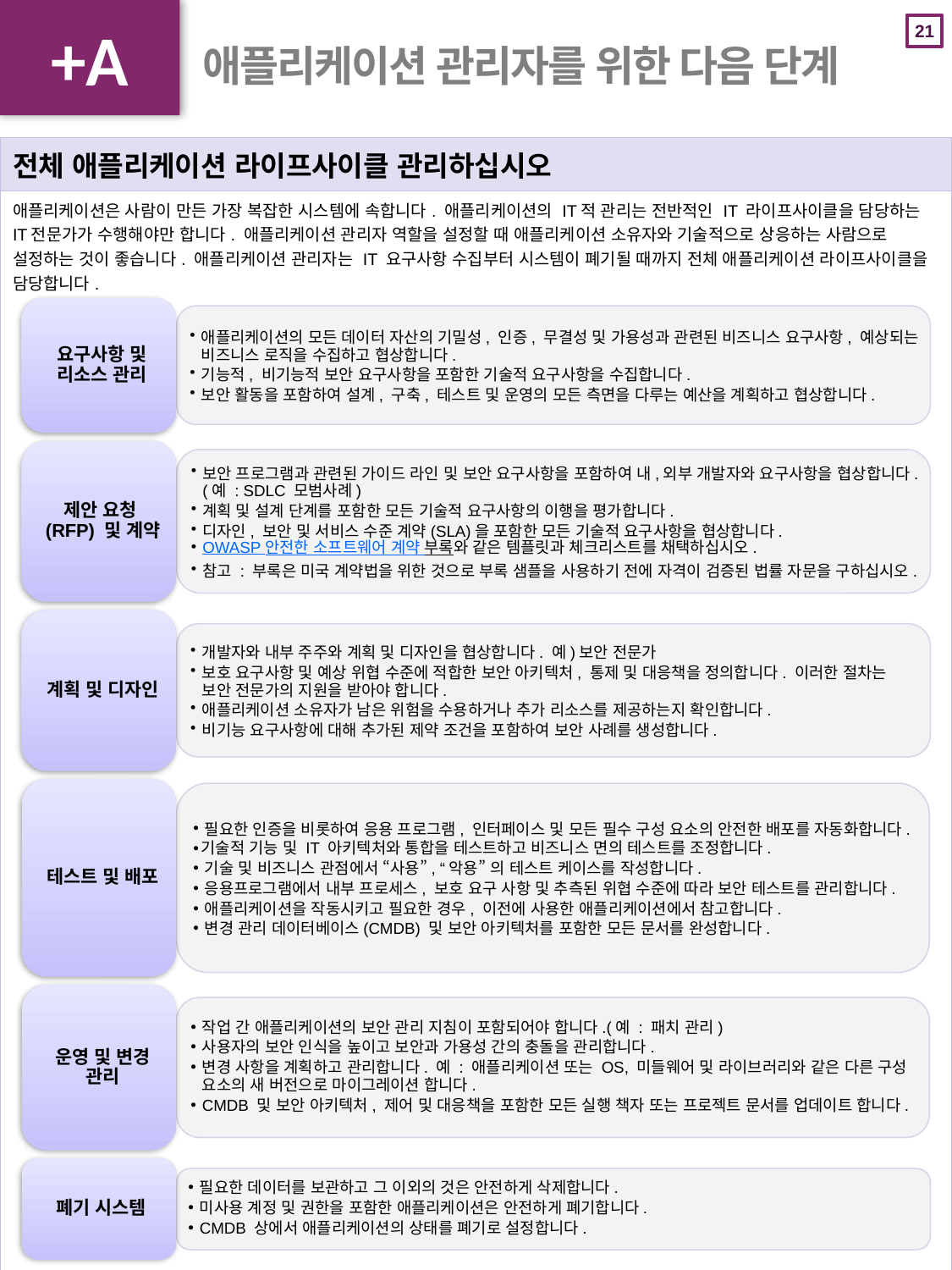

+A
# 애플리케이션 관리자를 위한 다음 단계
| 전체 애플리케이션 라이프사이클 관리하십시오 |
| --- |
| 애플리케이션은 사람이 만든 가장 복잡한 시스템에 속합니다. 애플리케이션의 IT적 관리는 전반적인 IT 라이프사이클을 담당하는 IT전문가가 수행해야만 합니다. 애플리케이션 관리자 역할을 설정할 때 애플리케이션 소유자와 기술적으로 상응하는 사람으로 설정하는 것이 좋습니다. 애플리케이션 관리자는 IT 요구사항 수집부터 시스템이 폐기될 때까지 전체 애플리케이션 라이프사이클을 담당합니다. |
애플리케이션의 모든 데이터 자산의 기밀성, 인증, 무결성 및 가용성과 관련된 비즈니스 요구사항, 예상되는 비즈니스 로직을 수집하고 협상합니다.
기능적, 비기능적 보안 요구사항을 포함한 기술적 요구사항을 수집합니다.
보안 활동을 포함하여 설계, 구축, 테스트 및 운영의 모든 측면을 다루는 예산을 계획하고 협상합니다.
요구사항 및 리소스 관리
보안 프로그램과 관련된 가이드 라인 및 보안 요구사항을 포함하여 내,외부 개발자와 요구사항을 협상합니다.(예 : SDLC 모범사례)
계획 및 설계 단계를 포함한 모든 기술적 요구사항의 이행을 평가합니다.
디자인, 보안 및 서비스 수준 계약(SLA)을 포함한 모든 기술적 요구사항을 협상합니다.
OWASP 안전한 소프트웨어 계약 부록와 같은 템플릿과 체크리스트를 채택하십시오.
참고 : 부록은 미국 계약법을 위한 것으로 부록 샘플을 사용하기 전에 자격이 검증된 법률 자문을 구하십시오.
제안 요청(RFP) 및 계약
개발자와 내부 주주와 계획 및 디자인을 협상합니다. 예)보안 전문가
보호 요구사항 및 예상 위협 수준에 적합한 보안 아키텍처, 통제 및 대응책을 정의합니다. 이러한 절차는 보안 전문가의 지원을 받아야 합니다.
애플리케이션 소유자가 남은 위험을 수용하거나 추가 리소스를 제공하는지 확인합니다.
비기능 요구사항에 대해 추가된 제약 조건을 포함하여 보안 사례를 생성합니다.
계획 및 디자인
필요한 인증을 비롯하여 응용 프로그램, 인터페이스 및 모든 필수 구성 요소의 안전한 배포를 자동화합니다.
기술적 기능 및 IT 아키텍처와 통합을 테스트하고 비즈니스 면의 테스트를 조정합니다.
기술 및 비즈니스 관점에서 “사용”, “악용” 의 테스트 케이스를 작성합니다.
응용프로그램에서 내부 프로세스, 보호 요구 사항 및 추측된 위협 수준에 따라 보안 테스트를 관리합니다.
애플리케이션을 작동시키고 필요한 경우, 이전에 사용한 애플리케이션에서 참고합니다.
변경 관리 데이터베이스(CMDB) 및 보안 아키텍처를 포함한 모든 문서를 완성합니다.
테스트 및 배포
작업 간 애플리케이션의 보안 관리 지침이 포함되어야 합니다.(예 : 패치 관리)
사용자의 보안 인식을 높이고 보안과 가용성 간의 충돌을 관리합니다.
변경 사항을 계획하고 관리합니다. 예 : 애플리케이션 또는 OS, 미들웨어 및 라이브러리와 같은 다른 구성 요소의 새 버전으로 마이그레이션 합니다.
CMDB 및 보안 아키텍처, 제어 및 대응책을 포함한 모든 실행 책자 또는 프로젝트 문서를 업데이트 합니다.
운영 및 변경 관리
필요한 데이터를 보관하고 그 이외의 것은 안전하게 삭제합니다.
미사용 계정 및 권한을 포함한 애플리케이션은 안전하게 폐기합니다.
CMDB 상에서 애플리케이션의 상태를 폐기로 설정합니다.
폐기 시스템